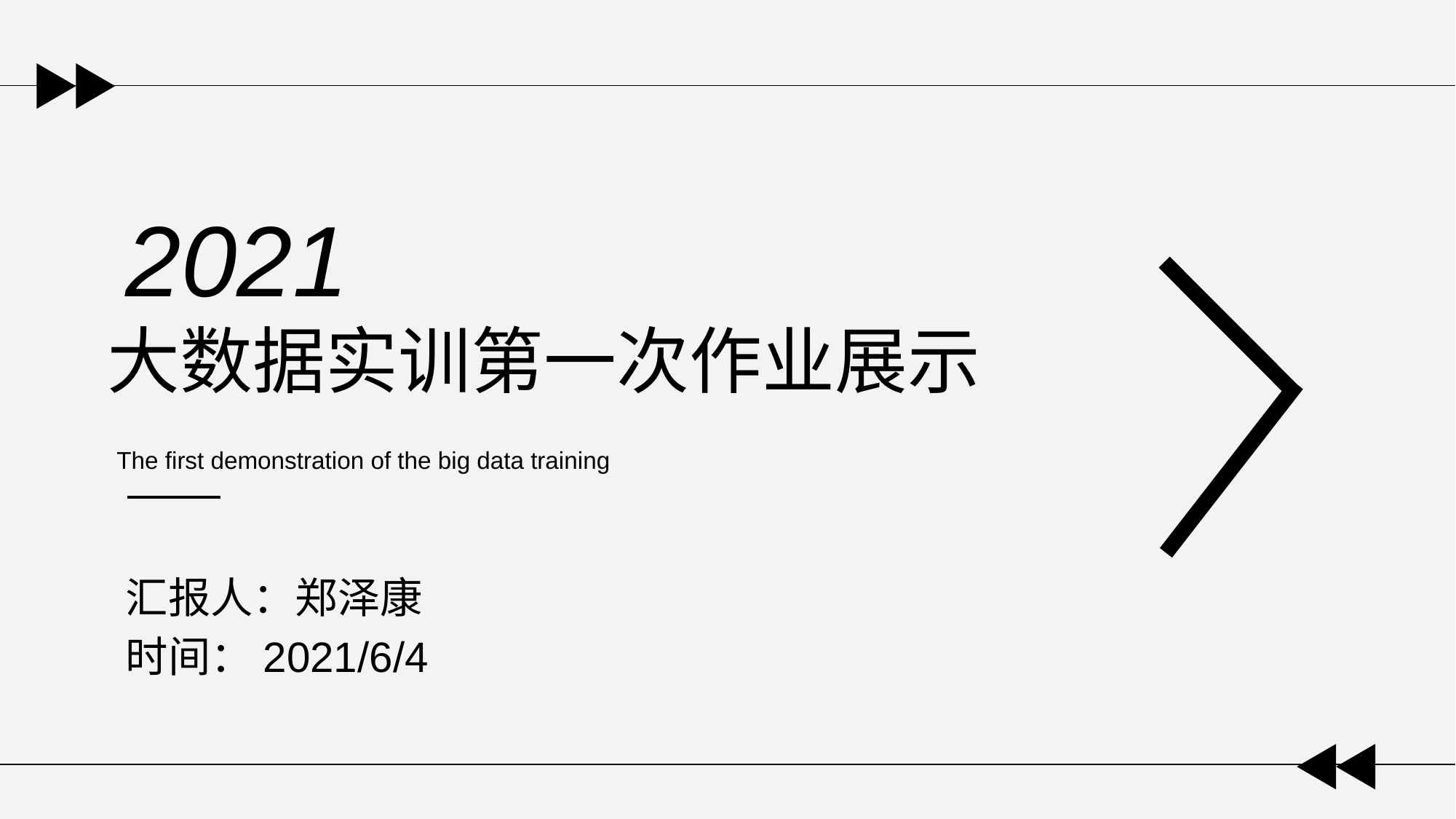

2021
大数据实训第一次作业展示
The first demonstration of the big data training
汇报人：郑泽康
时间：2021/6/4